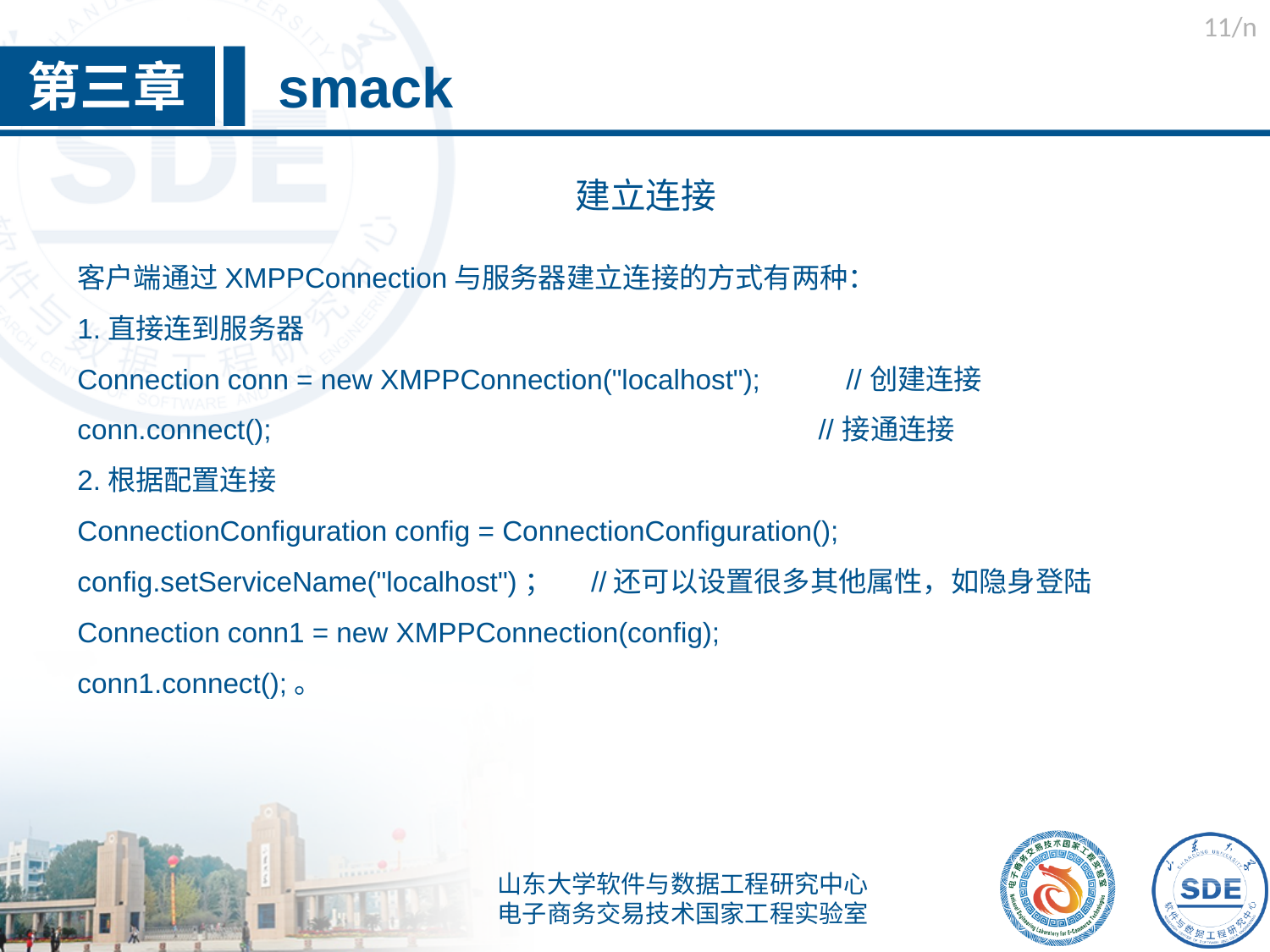

11/n
smack
第三章
建立连接
客户端通过XMPPConnection与服务器建立连接的方式有两种：
1.直接连到服务器
Connection conn = new XMPPConnection("localhost");           //创建连接
conn.connect();                                                                      //接通连接
2.根据配置连接
ConnectionConfiguration config = ConnectionConfiguration();  config.setServiceName("localhost")；     //还可以设置很多其他属性，如隐身登陆 Connection conn1 = new XMPPConnection(config);
conn1.connect();。